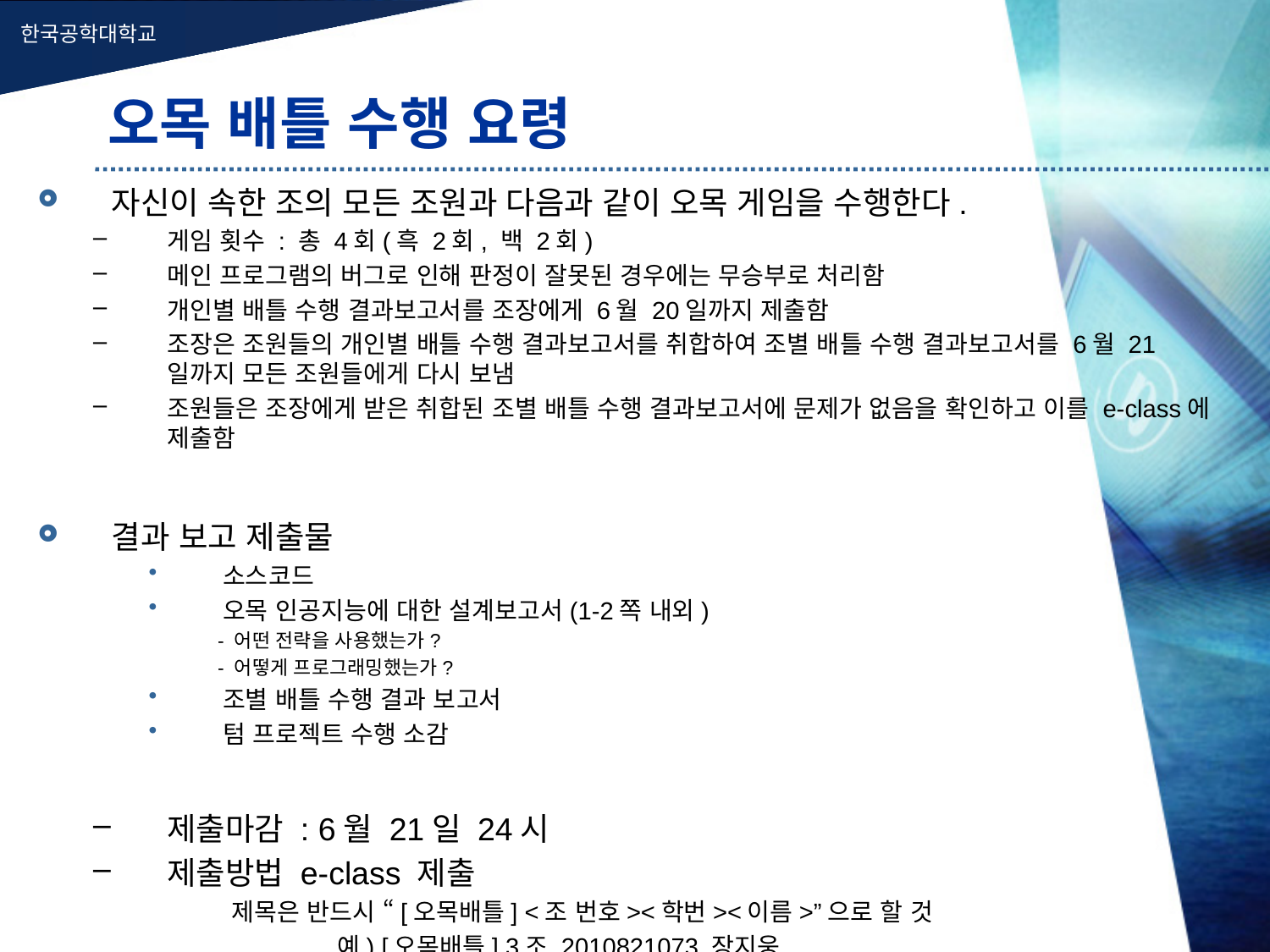

# 오목 배틀 수행 요령
자신이 속한 조의 모든 조원과 다음과 같이 오목 게임을 수행한다.
게임 횟수 : 총 4회(흑 2회, 백 2회)
메인 프로그램의 버그로 인해 판정이 잘못된 경우에는 무승부로 처리함
개인별 배틀 수행 결과보고서를 조장에게 6월 20일까지 제출함
조장은 조원들의 개인별 배틀 수행 결과보고서를 취합하여 조별 배틀 수행 결과보고서를 6월 21일까지 모든 조원들에게 다시 보냄
조원들은 조장에게 받은 취합된 조별 배틀 수행 결과보고서에 문제가 없음을 확인하고 이를 e-class에 제출함

결과 보고 제출물
소스코드
오목 인공지능에 대한 설계보고서(1-2쪽 내외)
 - 어떤 전략을 사용했는가?
 - 어떻게 프로그래밍했는가?
조별 배틀 수행 결과 보고서
텀 프로젝트 수행 소감

제출마감 : 6월 21일 24시
제출방법 e-class 제출
                   제목은 반드시 “[오목배틀] <조 번호><학번><이름>”으로 할 것
        예) [오목배틀] 3조 2010821073 장지웅